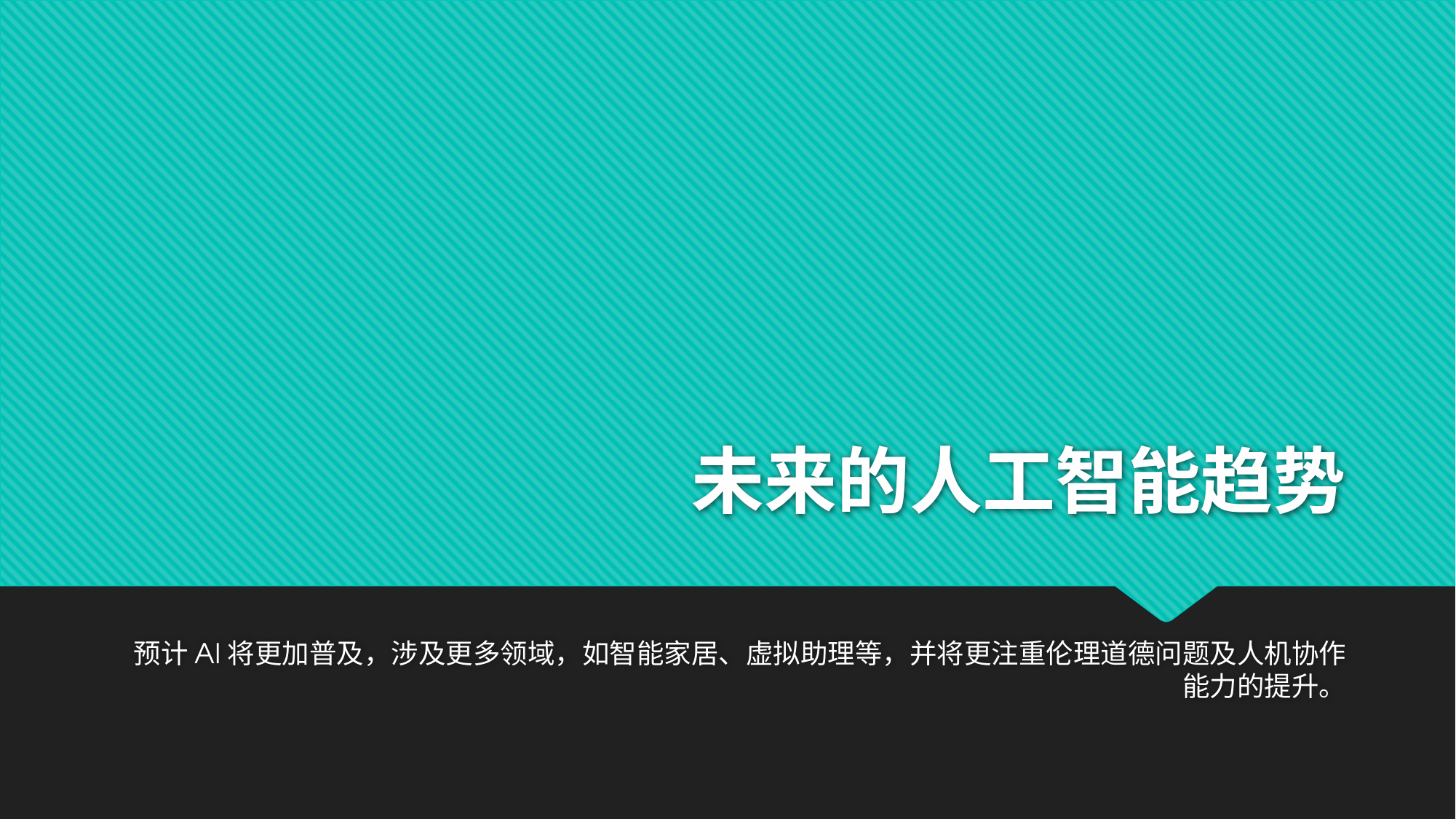

# 未来的人工智能趋势
预计AI将更加普及，涉及更多领域，如智能家居、虚拟助理等，并将更注重伦理道德问题及人机协作能力的提升。